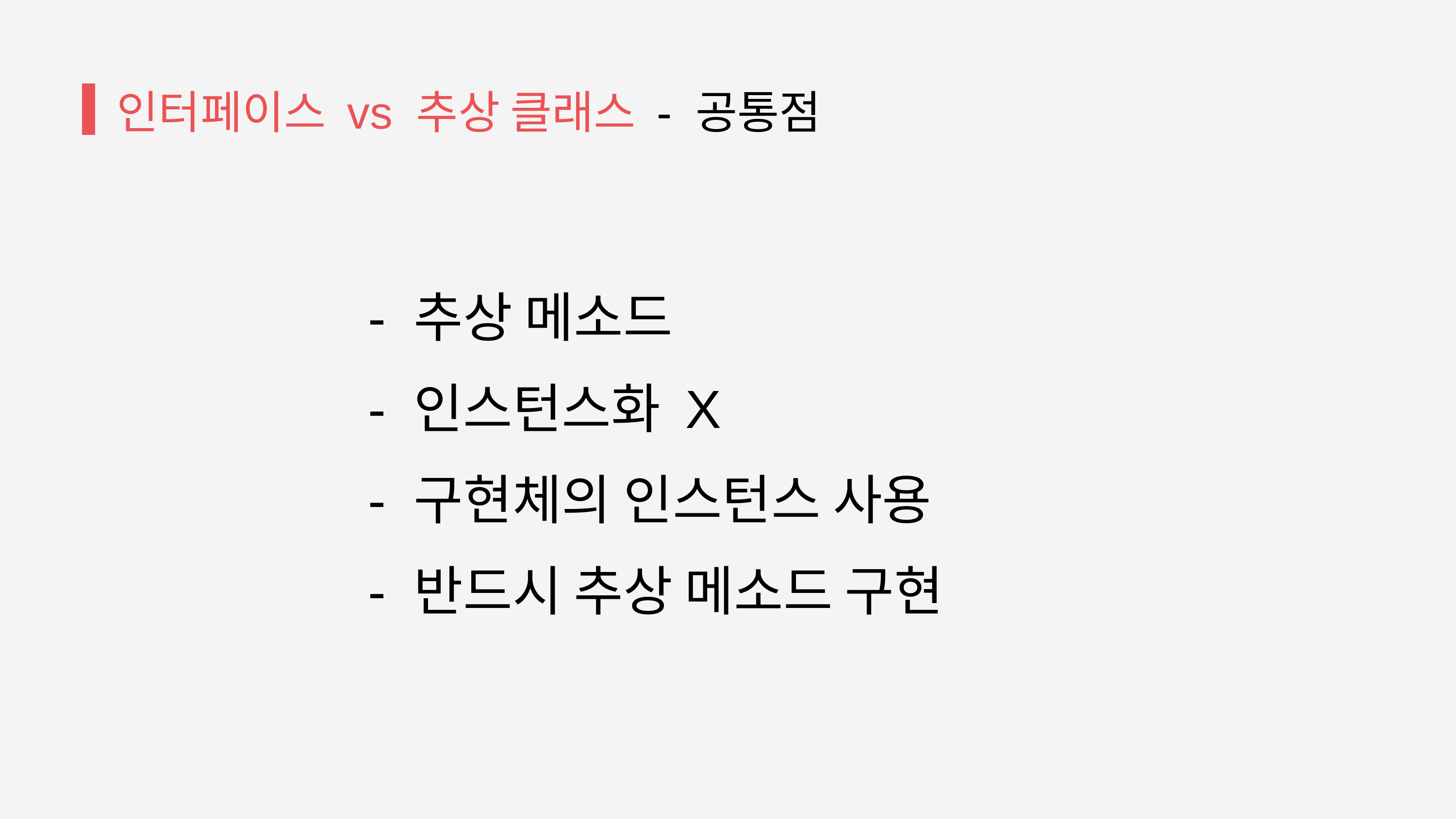

인터페이스 vs 추상 클래스 - 공통점

 - 추상 메소드
 - 인스턴스화 X
 - 구현체의 인스턴스 사용
 - 반드시 추상 메소드 구현